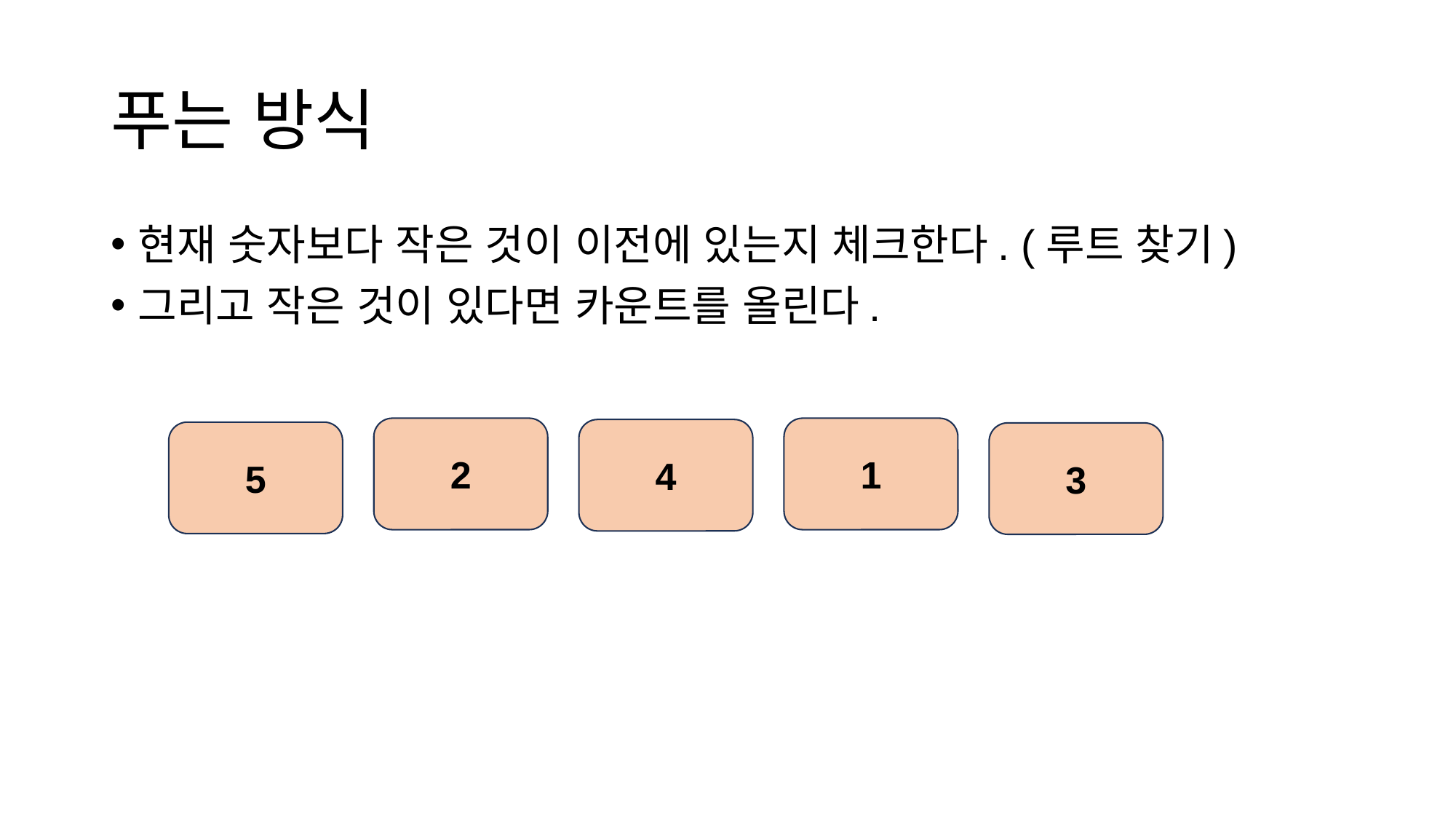

# 푸는 방식
현재 숫자보다 작은 것이 이전에 있는지 체크한다. (루트 찾기)
그리고 작은 것이 있다면 카운트를 올린다.

2
1
4
5
3